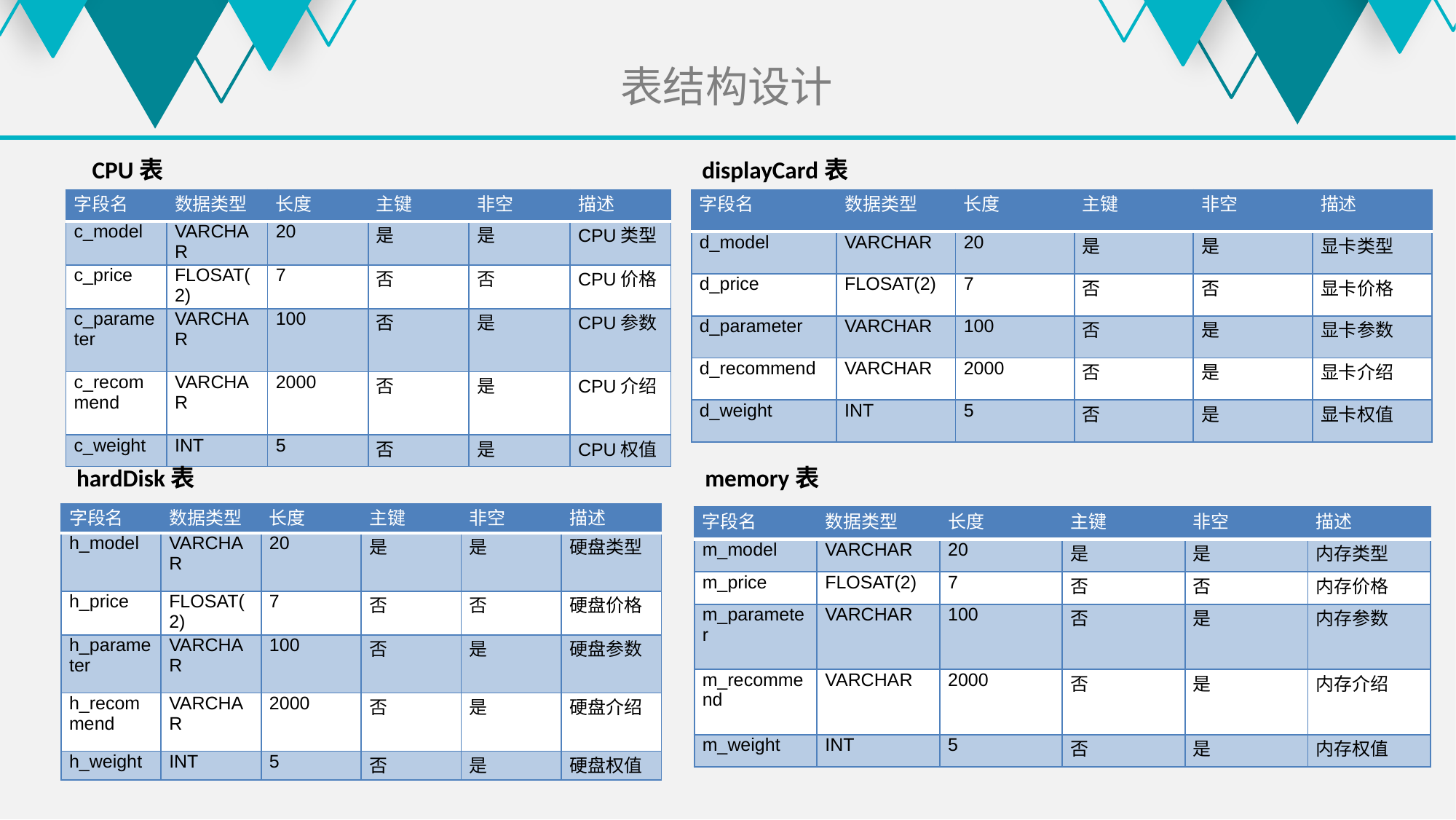

表结构设计
CPU表
displayCard表
| 字段名 | 数据类型 | 长度 | 主键 | 非空 | 描述 |
| --- | --- | --- | --- | --- | --- |
| d\_model | VARCHAR | 20 | 是 | 是 | 显卡类型 |
| d\_price | FLOSAT(2) | 7 | 否 | 否 | 显卡价格 |
| d\_parameter | VARCHAR | 100 | 否 | 是 | 显卡参数 |
| d\_recommend | VARCHAR | 2000 | 否 | 是 | 显卡介绍 |
| d\_weight | INT | 5 | 否 | 是 | 显卡权值 |
| 字段名 | 数据类型 | 长度 | 主键 | 非空 | 描述 |
| --- | --- | --- | --- | --- | --- |
| c\_model | VARCHAR | 20 | 是 | 是 | CPU类型 |
| c\_price | FLOSAT(2) | 7 | 否 | 否 | CPU价格 |
| c\_parameter | VARCHAR | 100 | 否 | 是 | CPU参数 |
| c\_recommend | VARCHAR | 2000 | 否 | 是 | CPU介绍 |
| c\_weight | INT | 5 | 否 | 是 | CPU权值 |
hardDisk表
memory表

| 字段名 | 数据类型 | 长度 | 主键 | 非空 | 描述 |
| --- | --- | --- | --- | --- | --- |
| h\_model | VARCHAR | 20 | 是 | 是 | 硬盘类型 |
| h\_price | FLOSAT(2) | 7 | 否 | 否 | 硬盘价格 |
| h\_parameter | VARCHAR | 100 | 否 | 是 | 硬盘参数 |
| h\_recommend | VARCHAR | 2000 | 否 | 是 | 硬盘介绍 |
| h\_weight | INT | 5 | 否 | 是 | 硬盘权值 |
| 字段名 | 数据类型 | 长度 | 主键 | 非空 | 描述 |
| --- | --- | --- | --- | --- | --- |
| m\_model | VARCHAR | 20 | 是 | 是 | 内存类型 |
| m\_price | FLOSAT(2) | 7 | 否 | 否 | 内存价格 |
| m\_parameter | VARCHAR | 100 | 否 | 是 | 内存参数 |
| m\_recommend | VARCHAR | 2000 | 否 | 是 | 内存介绍 |
| m\_weight | INT | 5 | 否 | 是 | 内存权值 |